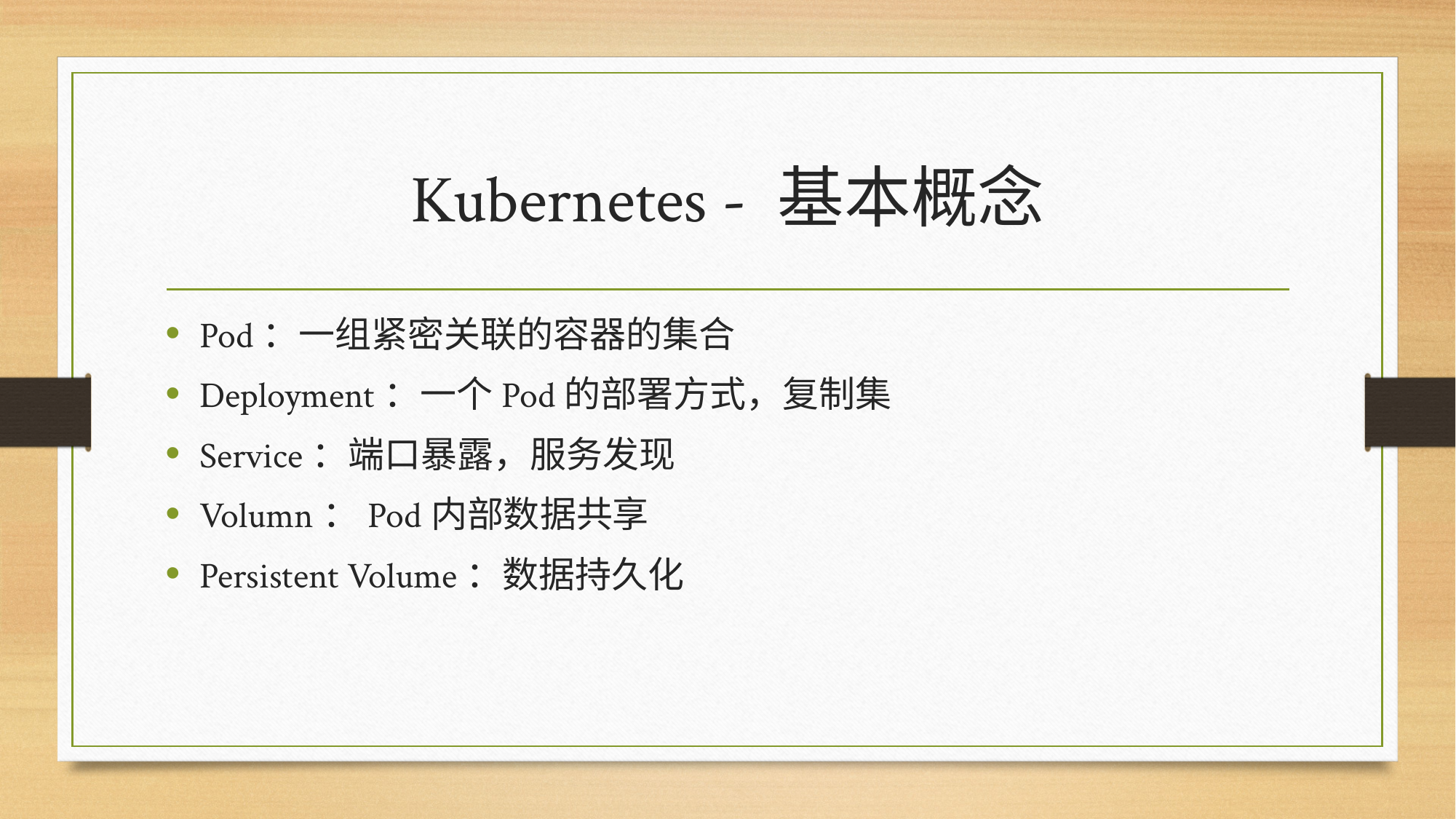

# Kubernetes - 基本概念
Pod：一组紧密关联的容器的集合
Deployment：一个Pod的部署方式，复制集
Service：端口暴露，服务发现
Volumn：Pod内部数据共享
Persistent Volume：数据持久化